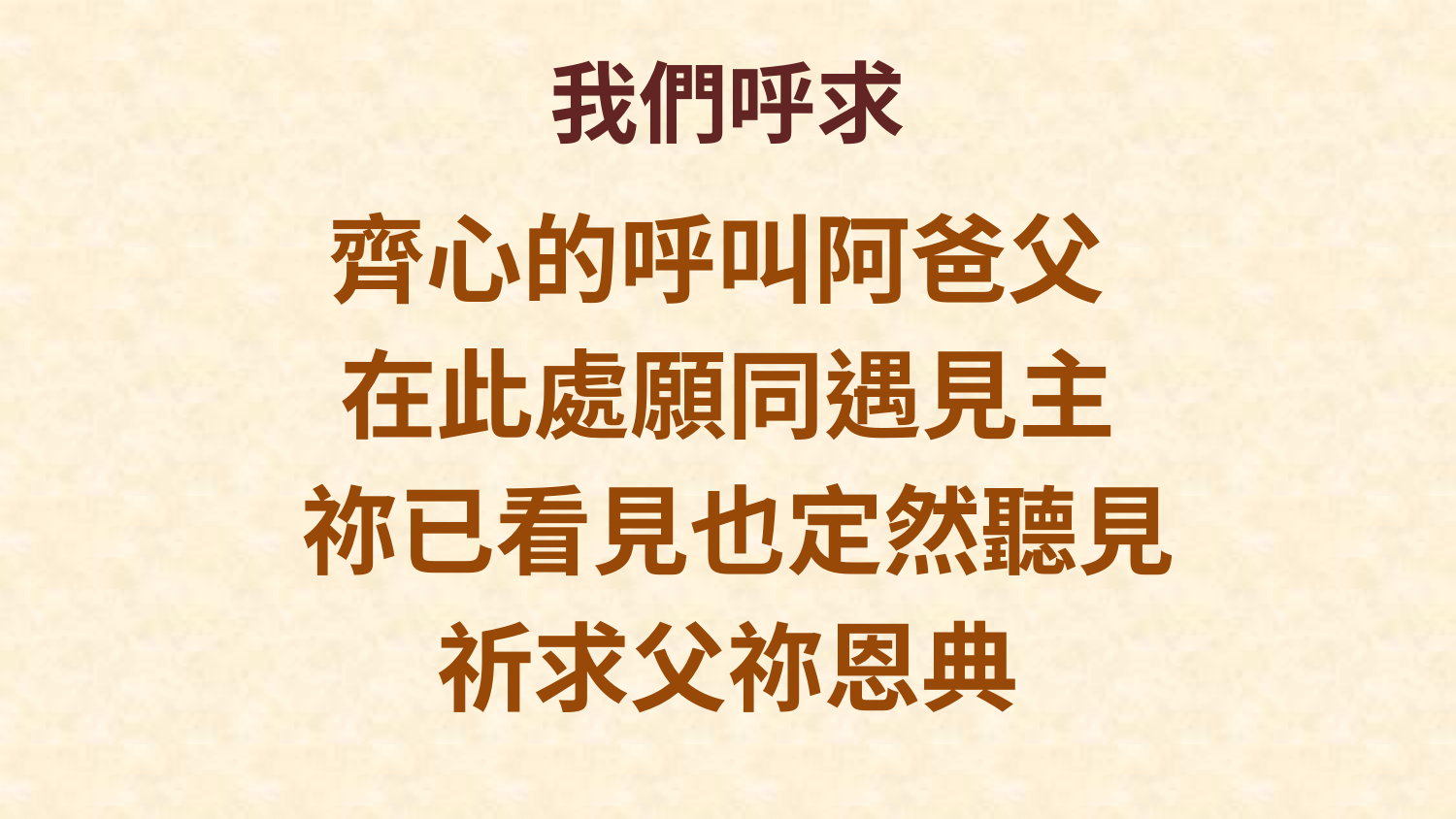

# 我們呼求
齊心的呼叫阿爸父
在此處願同遇見主
 祢已看見也定然聽見
祈求父祢恩典